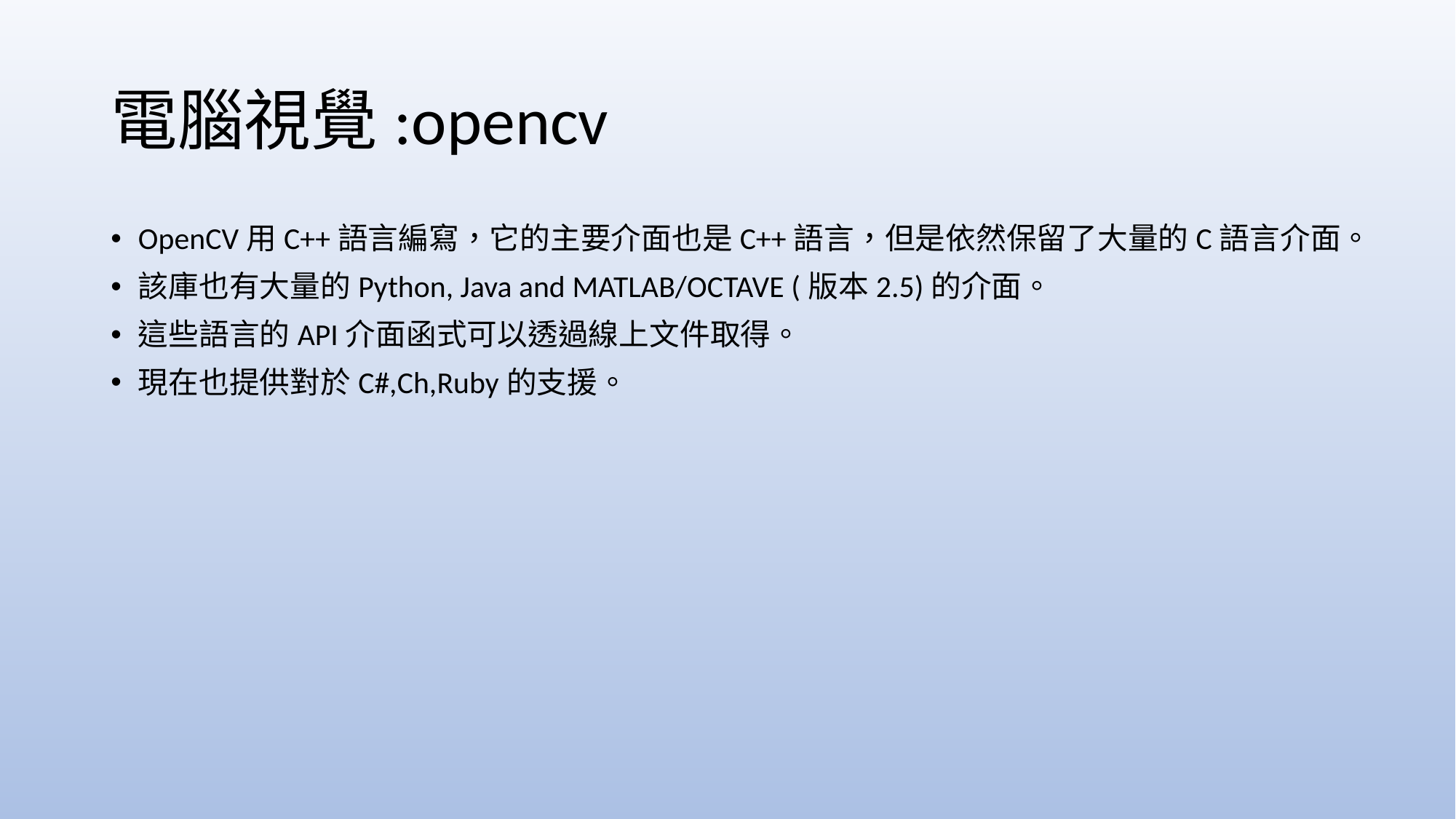

# 電腦視覺:opencv
OpenCV用C++語言編寫，它的主要介面也是C++語言，但是依然保留了大量的C語言介面。
該庫也有大量的Python, Java and MATLAB/OCTAVE (版本2.5)的介面。
這些語言的API介面函式可以透過線上文件取得。
現在也提供對於C#,Ch,Ruby的支援。